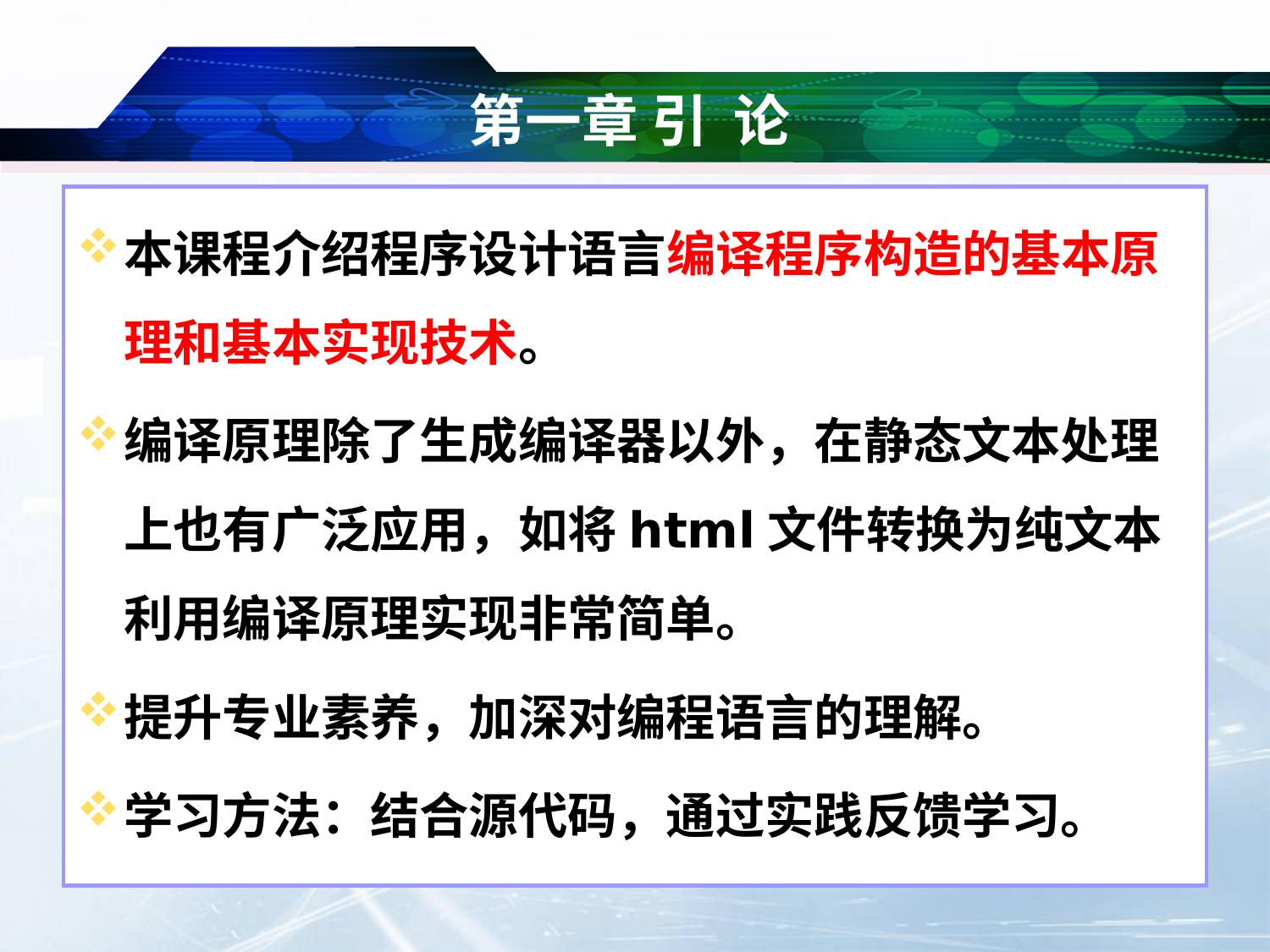

# 第一章 引  论
本课程介绍程序设计语言编译程序构造的基本原理和基本实现技术。
编译原理除了生成编译器以外，在静态文本处理上也有广泛应用，如将html文件转换为纯文本利用编译原理实现非常简单。
提升专业素养，加深对编程语言的理解。
学习方法：结合源代码，通过实践反馈学习。